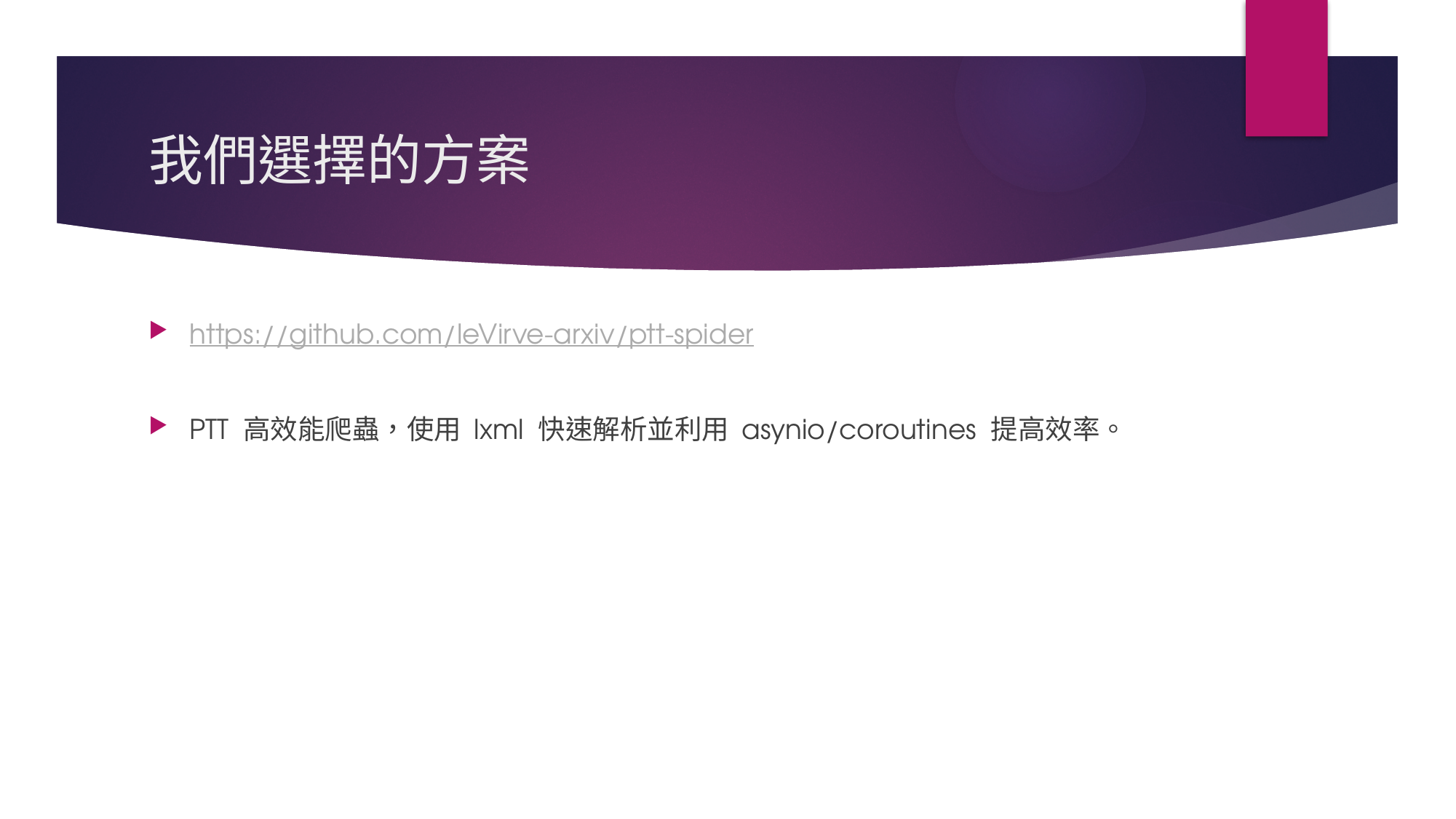

# 我們選擇的方案
https://github.com/leVirve-arxiv/ptt-spider

PTT 高效能爬蟲，使用 lxml 快速解析並利用 asynio/coroutines 提高效率。